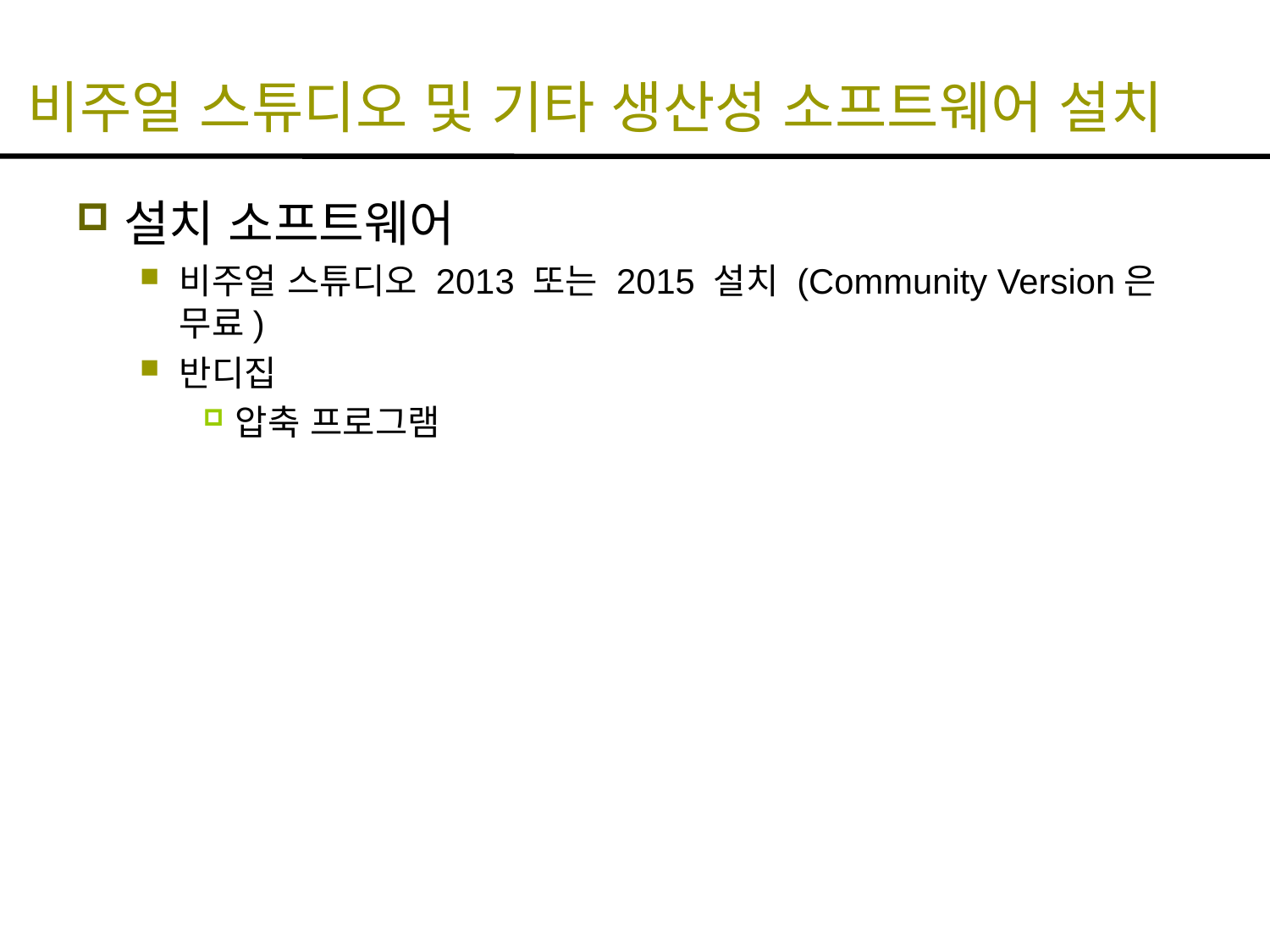

# 비주얼 스튜디오 및 기타 생산성 소프트웨어 설치
설치 소프트웨어
비주얼 스튜디오 2013 또는 2015 설치 (Community Version은 무료)
반디집
압축 프로그램